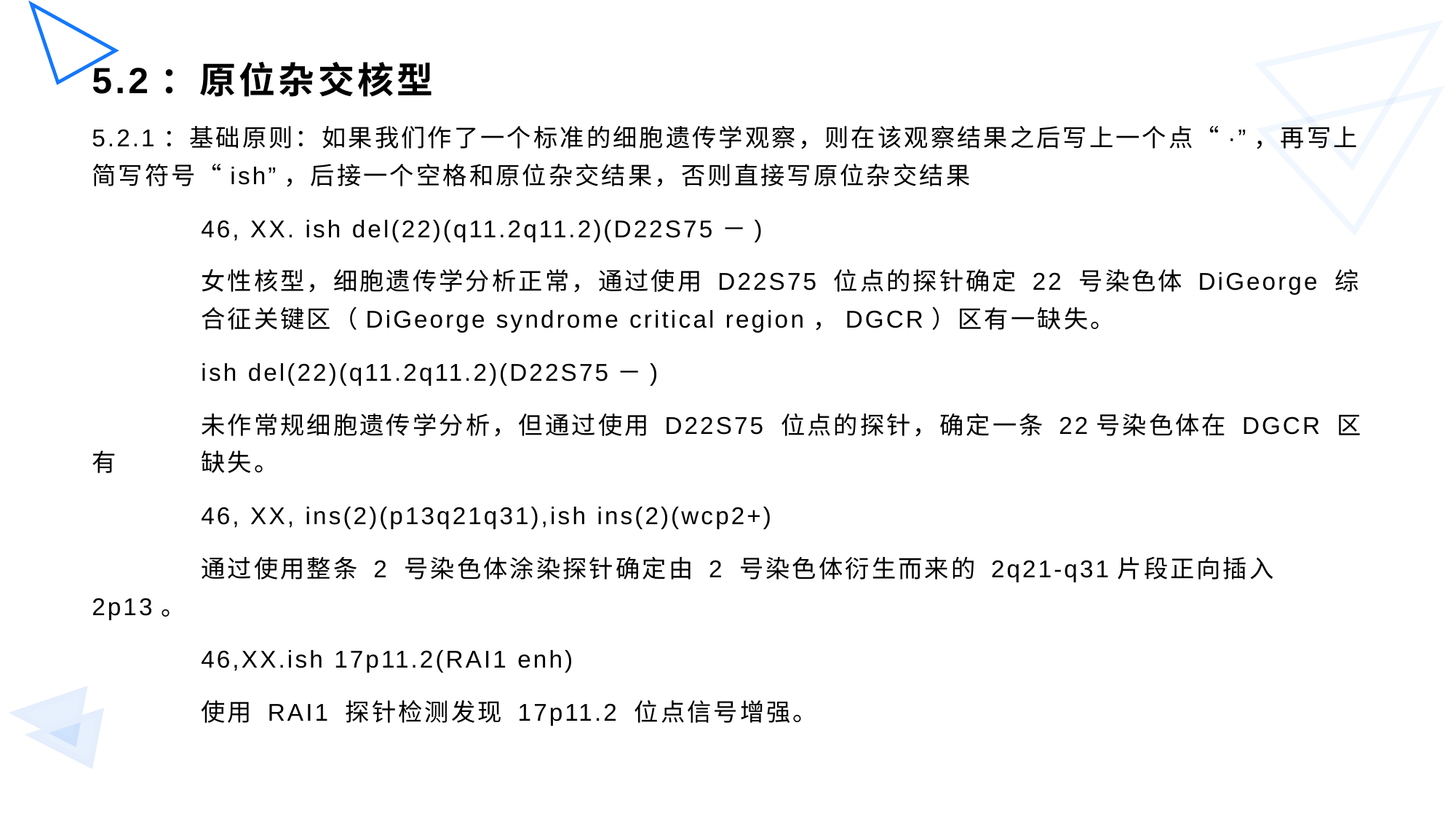

# 5.2：原位杂交核型
5.2.1：基础原则：如果我们作了一个标准的细胞遗传学观察，则在该观察结果之后写上一个点“·”，再写上简写符号“ish”，后接一个空格和原位杂交结果，否则直接写原位杂交结果
	46, XX. ish del(22)(q11.2q11.2)(D22S75－)
	女性核型，细胞遗传学分析正常，通过使用 D22S75 位点的探针确定 22 号染色体 DiGeorge 综	合征关键区（DiGeorge syndrome critical region，DGCR）区有一缺失。
	ish del(22)(q11.2q11.2)(D22S75－)
	未作常规细胞遗传学分析，但通过使用 D22S75 位点的探针，确定一条 22号染色体在 DGCR 区有	缺失。
	46, XX, ins(2)(p13q21q31),ish ins(2)(wcp2+)
	通过使用整条 2 号染色体涂染探针确定由 2 号染色体衍生而来的 2q21-q31片段正向插入 2p13。
	46,XX.ish 17p11.2(RAI1 enh)
	使用 RAI1 探针检测发现 17p11.2 位点信号增强。